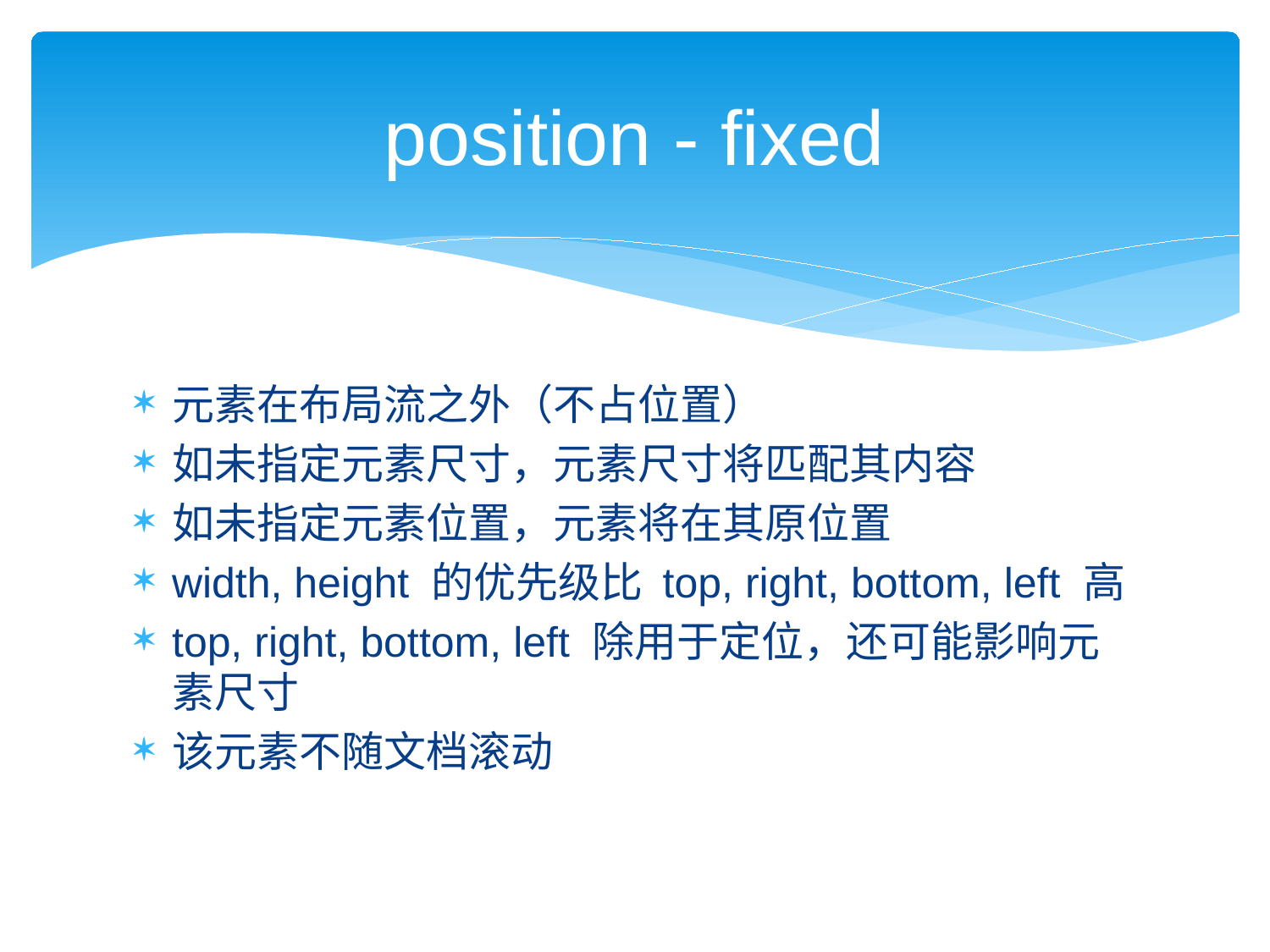

# position - fixed
元素在布局流之外（不占位置）
如未指定元素尺寸，元素尺寸将匹配其内容
如未指定元素位置，元素将在其原位置
width, height 的优先级比 top, right, bottom, left 高
top, right, bottom, left 除用于定位，还可能影响元素尺寸
该元素不随文档滚动